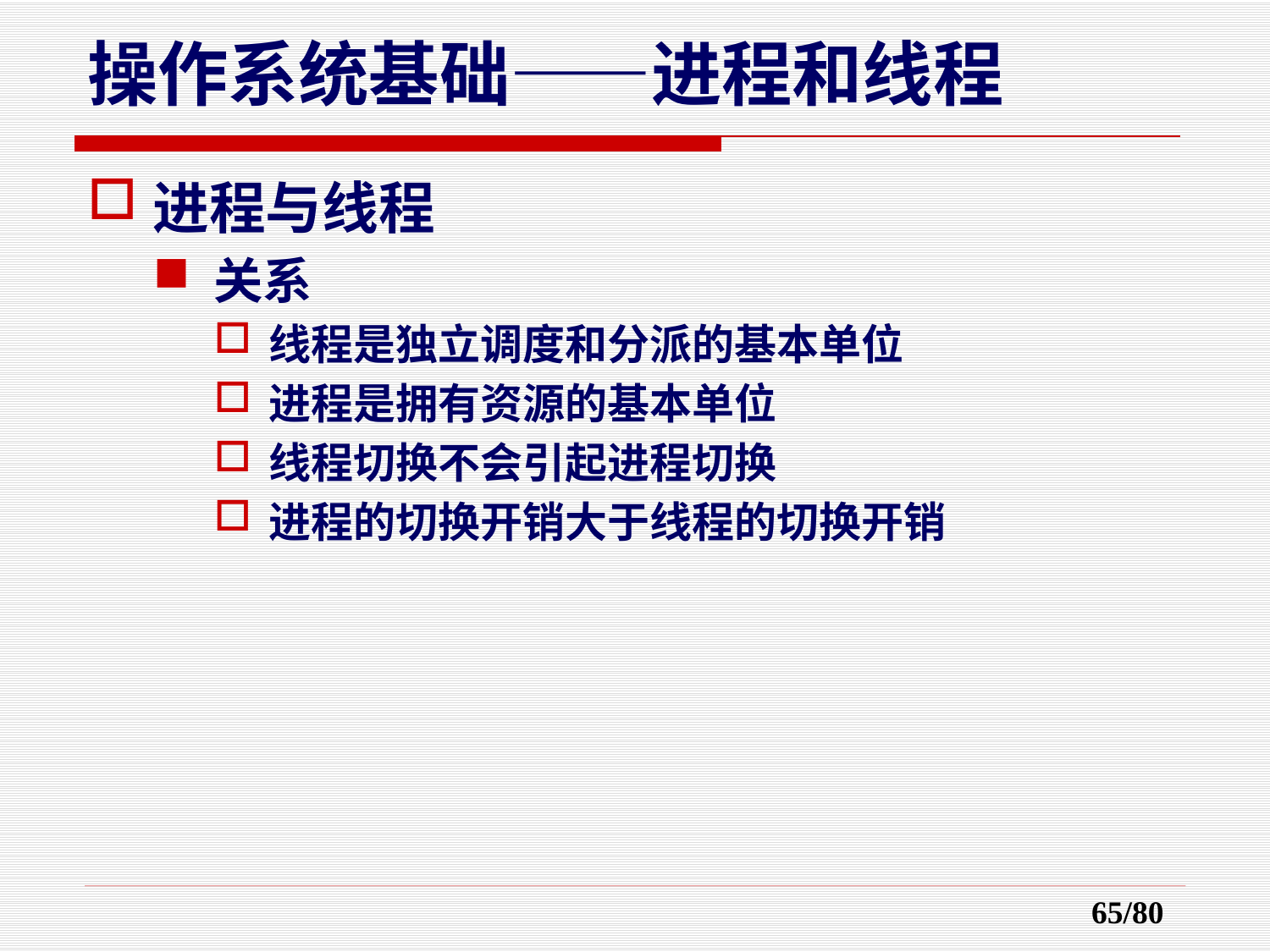

操作系统基础——进程和线程
进程与线程
关系
线程是独立调度和分派的基本单位
进程是拥有资源的基本单位
线程切换不会引起进程切换
进程的切换开销大于线程的切换开销